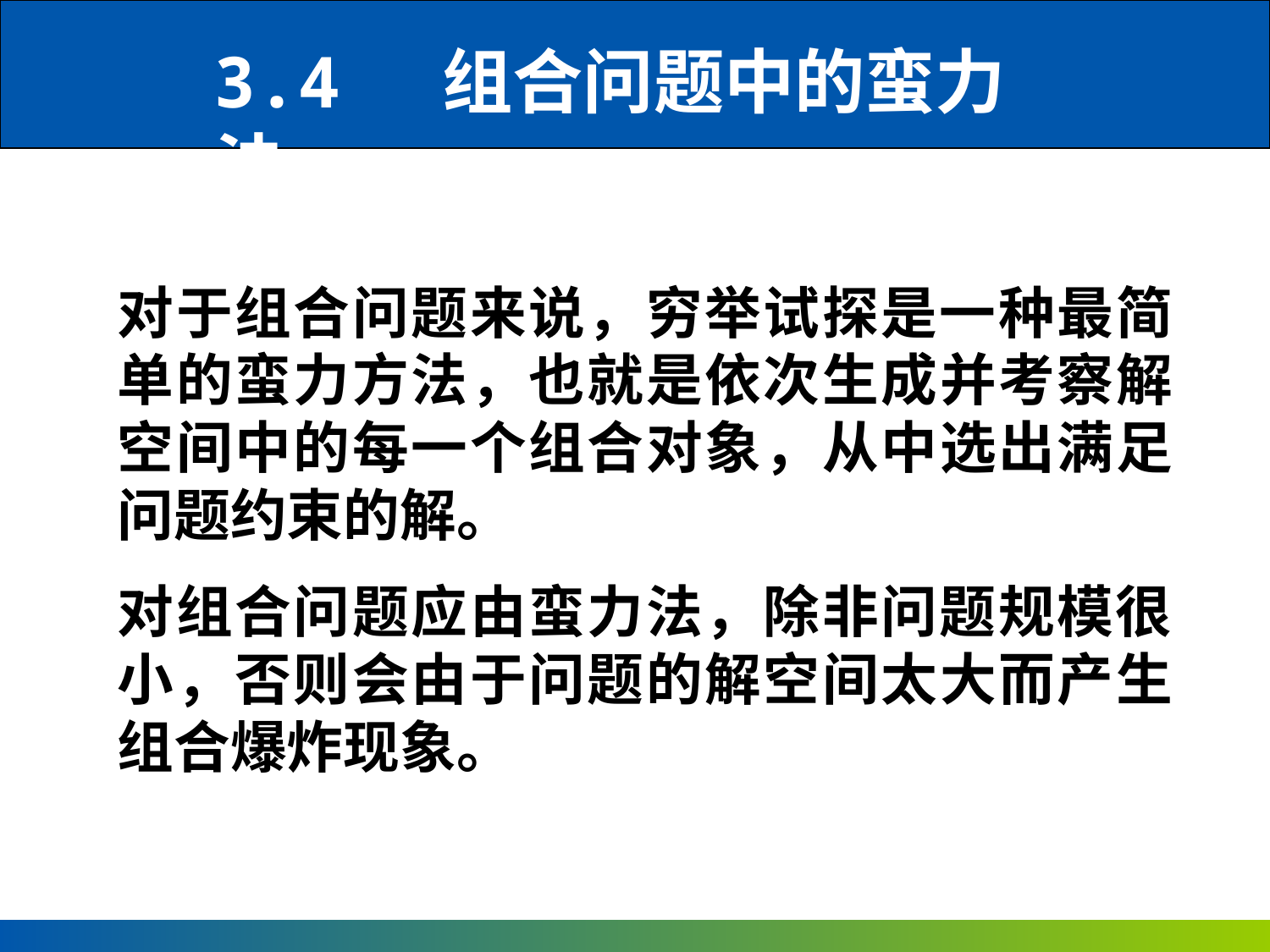

3.4  组合问题中的蛮力法
对于组合问题来说，穷举试探是一种最简单的蛮力方法，也就是依次生成并考察解空间中的每一个组合对象，从中选出满足问题约束的解。
对组合问题应由蛮力法，除非问题规模很小，否则会由于问题的解空间太大而产生组合爆炸现象。